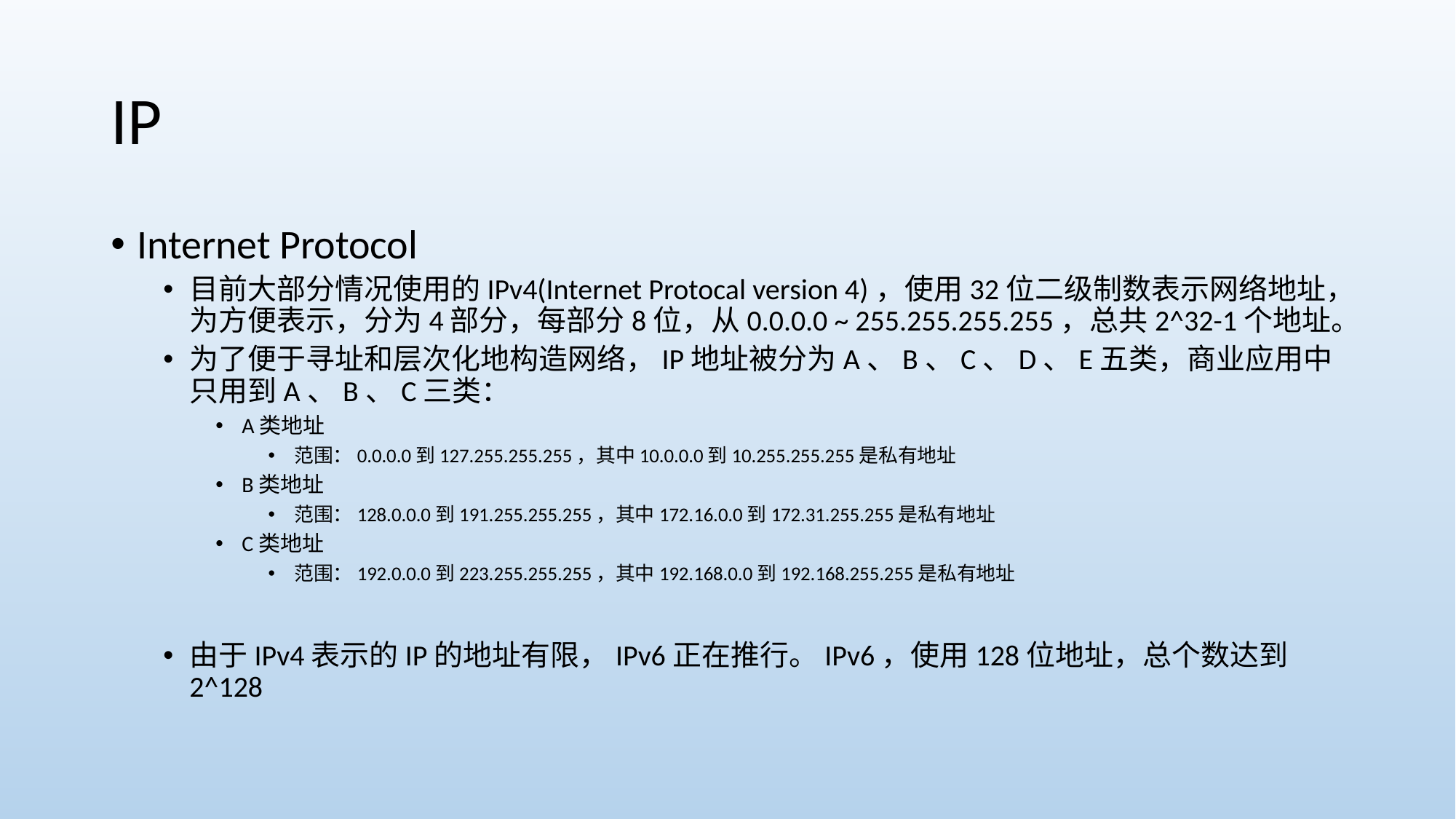

# IP
Internet Protocol
目前大部分情况使用的IPv4(Internet Protocal version 4)，使用32位二级制数表示网络地址，为方便表示，分为4部分，每部分8位，从0.0.0.0 ~ 255.255.255.255，总共2^32-1个地址。
为了便于寻址和层次化地构造网络，IP地址被分为A、B、C、D、E五类，商业应用中只用到A、B、C三类：
A类地址
范围：0.0.0.0到127.255.255.255，其中10.0.0.0到10.255.255.255是私有地址
B类地址
范围：128.0.0.0到191.255.255.255，其中172.16.0.0到172.31.255.255是私有地址
C类地址
范围：192.0.0.0到223.255.255.255，其中192.168.0.0到192.168.255.255是私有地址

由于IPv4表示的IP的地址有限，IPv6正在推行。IPv6，使用128位地址，总个数达到2^128